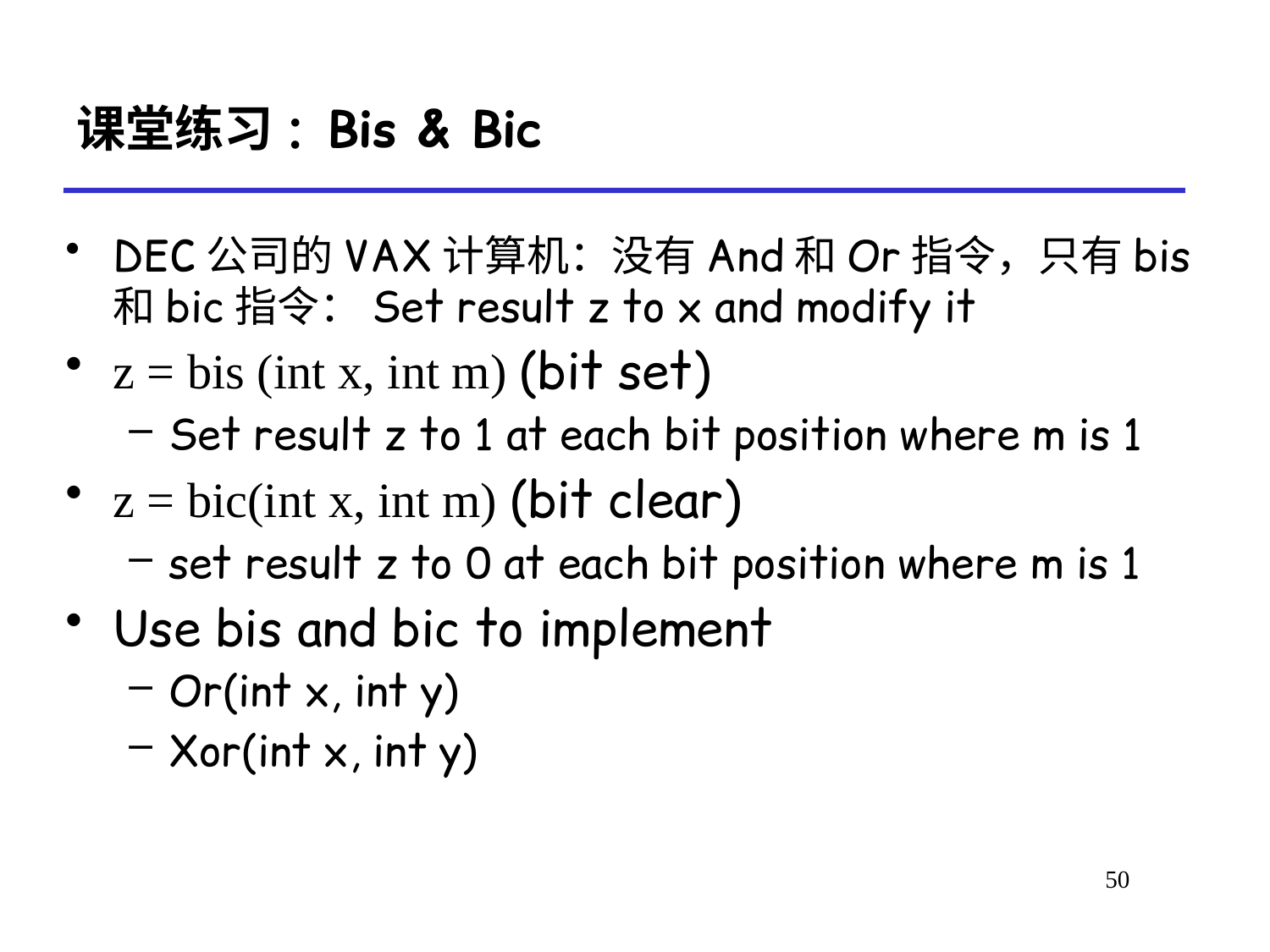

# 课堂练习: Bis & Bic
DEC公司的VAX计算机：没有And和Or指令，只有bis和bic指令：Set result z to x and modify it
z = bis (int x, int m) (bit set)
Set result z to 1 at each bit position where m is 1
z = bic(int x, int m) (bit clear)
set result z to 0 at each bit position where m is 1
Use bis and bic to implement
Or(int x, int y)
Xor(int x, int y)
50